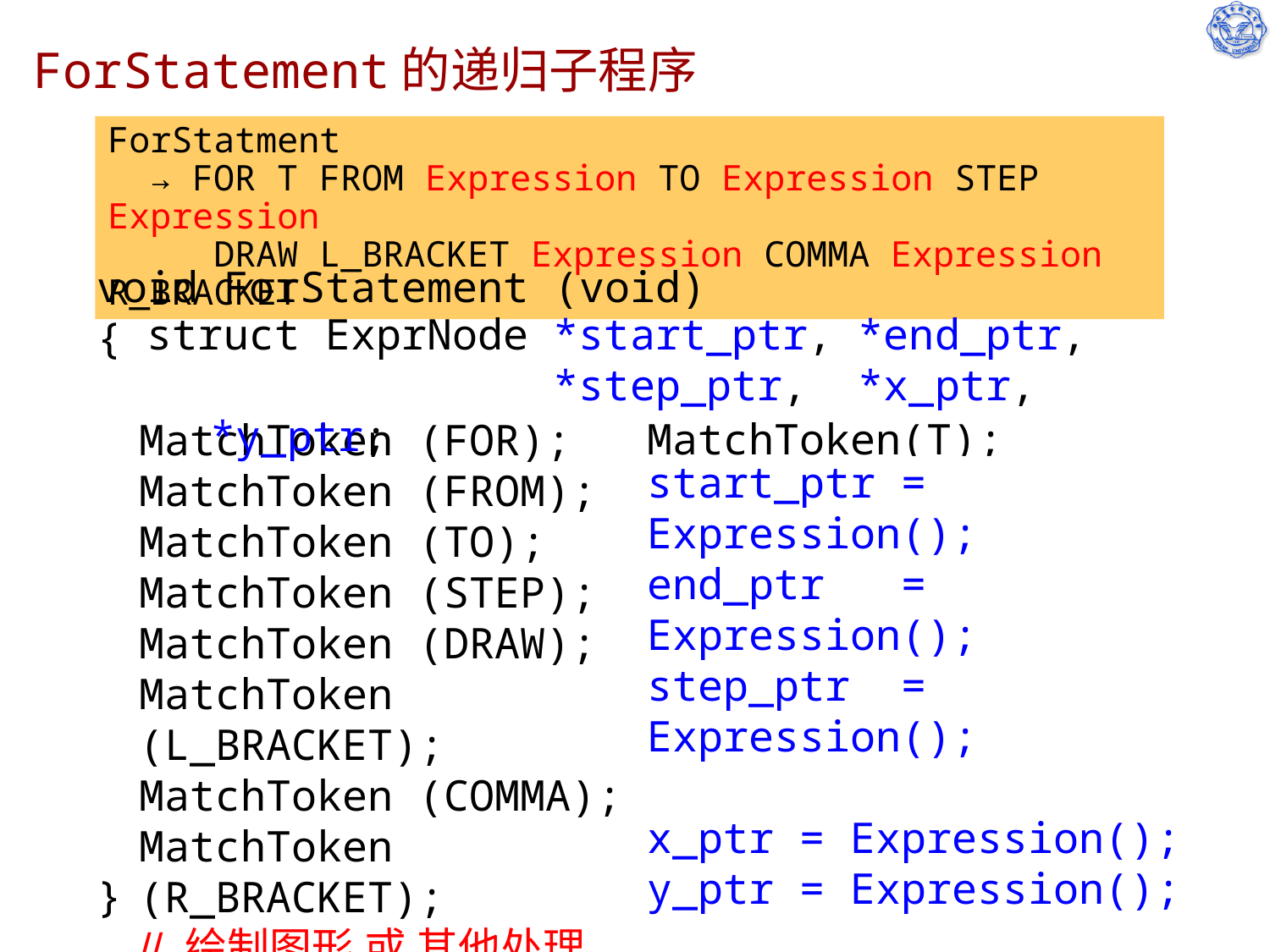

# ForStatement的递归子程序
ForStatment
  → FOR T FROM Expression TO Expression STEP Expression
     DRAW L_BRACKET Expression COMMA Expression R_BRACKET
void ForStatement (void)
{

}
struct ExprNode *start_ptr, *end_ptr,
                *step_ptr,  *x_ptr, *y_ptr;
MatchToken(T);
Expression();
Expression();
Expression();

Expression();
Expression();
MatchToken (FOR);
MatchToken (FROM);
MatchToken (TO);
MatchToken (STEP);
MatchToken (DRAW);
MatchToken (L_BRACKET);
MatchToken (COMMA);
MatchToken (R_BRACKET);
// 绘制图形 或 其他处理
start_ptr = Expression();
end_ptr   = Expression();
step_ptr  = Expression();

x_ptr = Expression();
y_ptr = Expression();
25